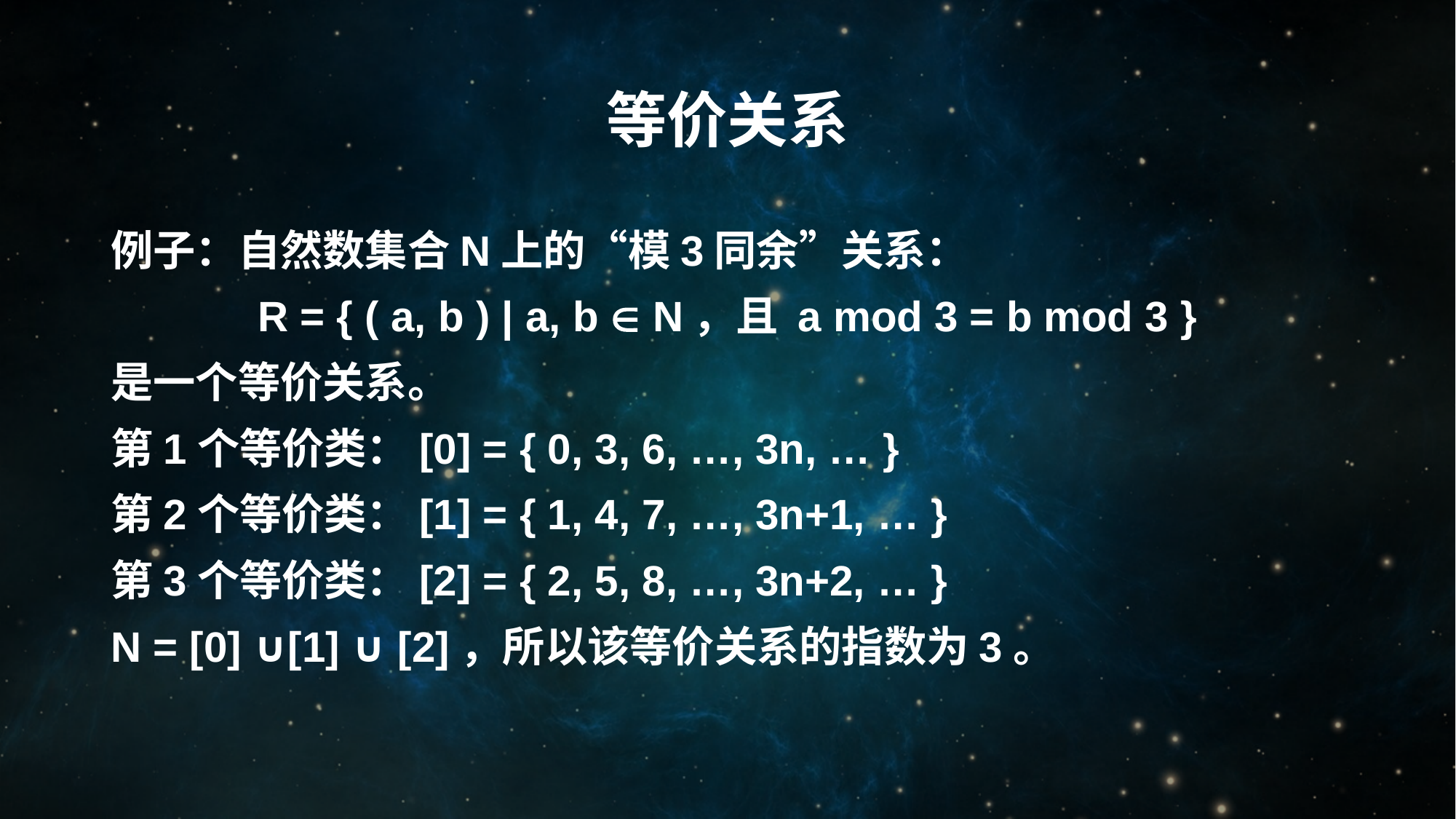

# 等价关系
例子：自然数集合N上的“模3同余”关系：
R = { ( a, b ) | a, b ∈ N，且 a mod 3 = b mod 3 }
是一个等价关系。
第1个等价类：[0] = { 0, 3, 6, …, 3n, … }
第2个等价类：[1] = { 1, 4, 7, …, 3n+1, … }
第3个等价类：[2] = { 2, 5, 8, …, 3n+2, … }
N = [0] ∪[1] ∪ [2]，所以该等价关系的指数为3。